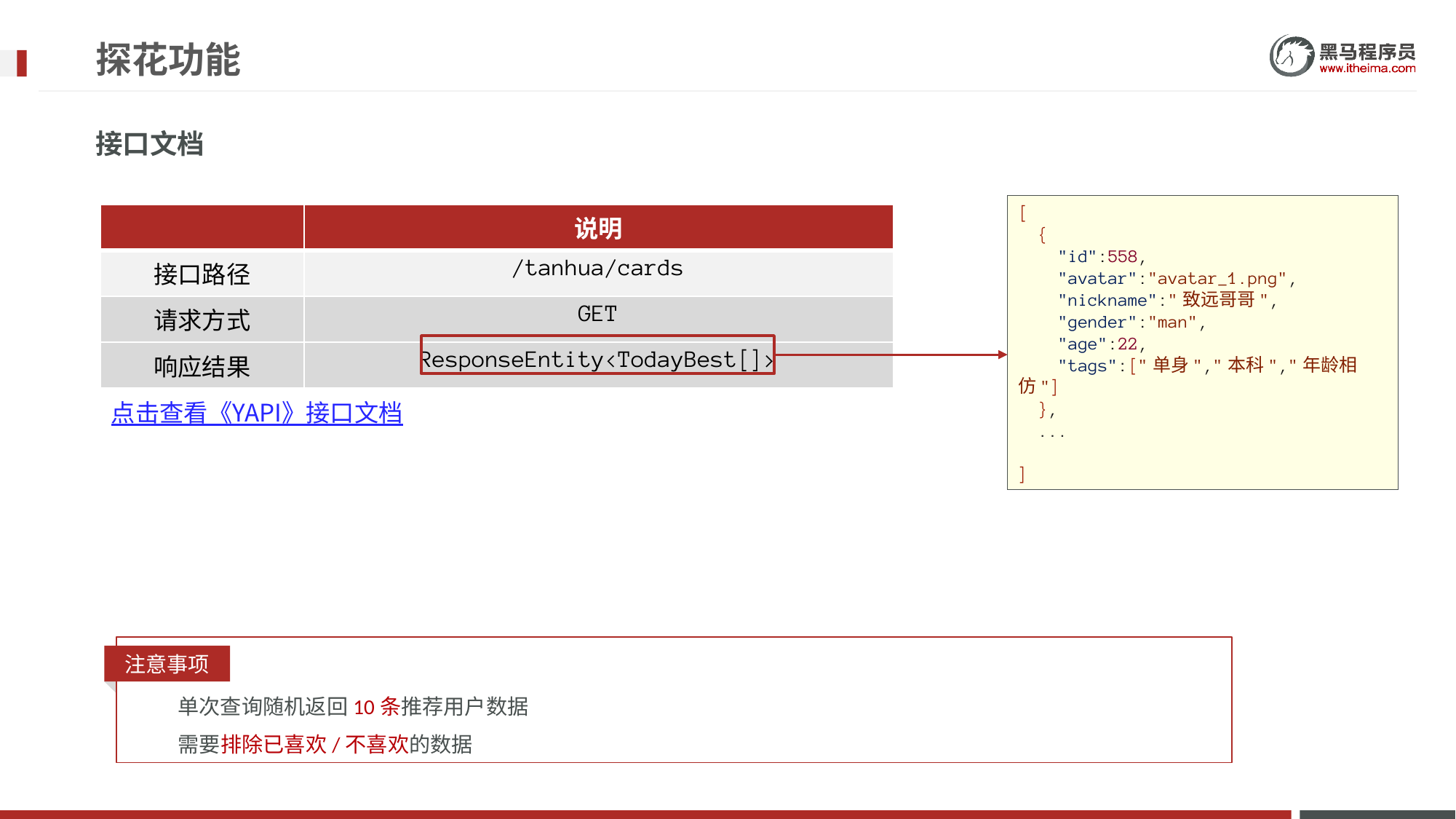

# 探花功能
接口文档
|  | 说明 |
| --- | --- |
| 接口路径 | /tanhua/cards |
| 请求方式 | GET |
| 响应结果 | ResponseEntity<TodayBest[]> |
[
  {
    "id":558,
    "avatar":"avatar_1.png",
    "nickname":"致远哥哥",
    "gender":"man",
    "age":22,
    "tags":["单身","本科","年龄相仿"]
  },
  ...
]

点击查看《YAPI》接口文档

注意事项
单次查询随机返回10条推荐用户数据
需要排除已喜欢/不喜欢的数据